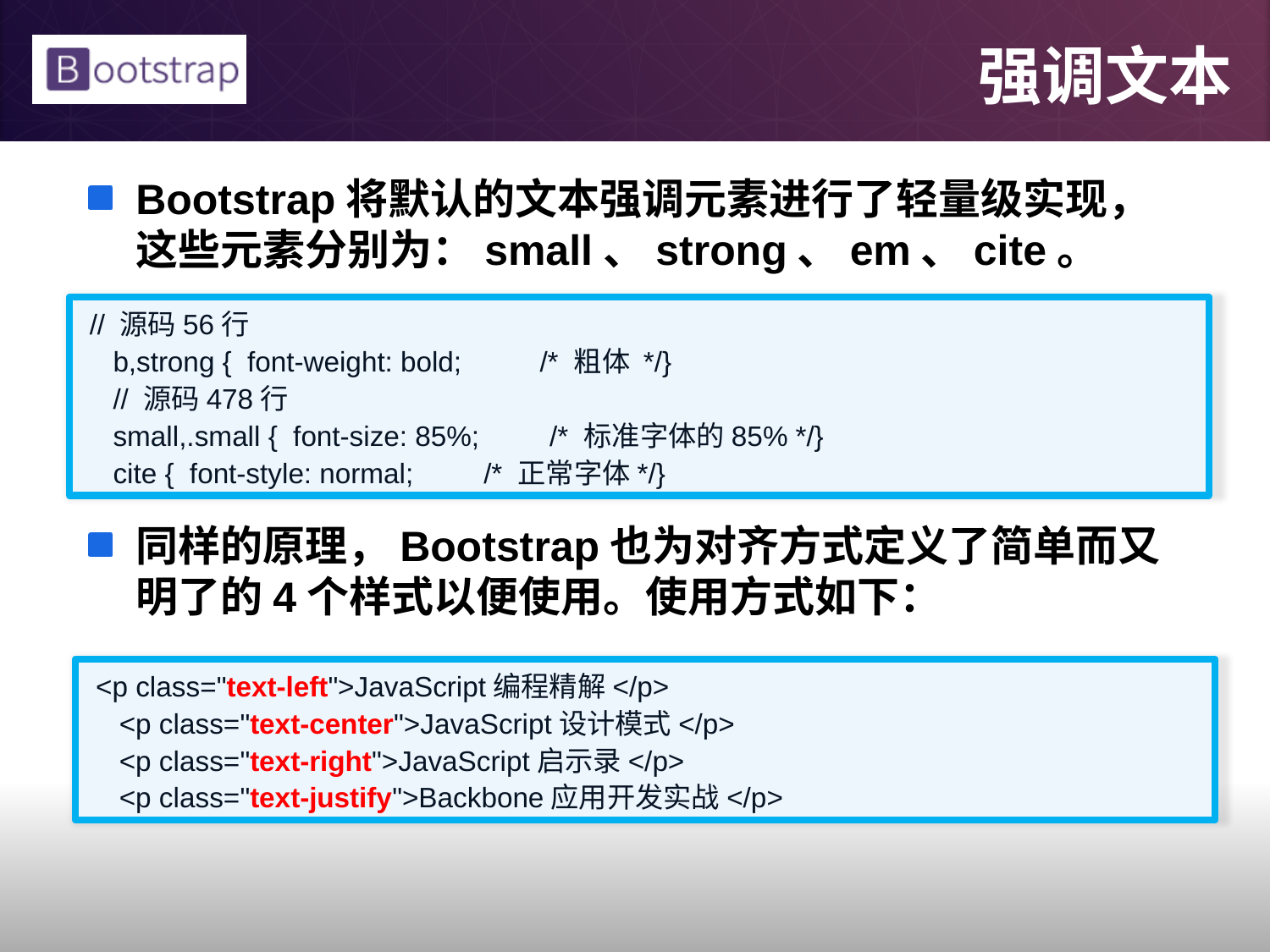

# 强调文本
Bootstrap将默认的文本强调元素进行了轻量级实现，这些元素分别为：small、strong、em、cite。

同样的原理，Bootstrap也为对齐方式定义了简单而又明了的4个样式以便使用。使用方式如下：
 // 源码56行
    b,strong {  font-weight: bold;          /* 粗体 */}
    // 源码478行
    small,.small {  font-size: 85%;         /* 标准字体的85% */}
    cite {  font-style: normal;         /* 正常字体*/}
 <p class="text-left">JavaScript编程精解</p>
    <p class="text-center">JavaScript设计模式</p>
    <p class="text-right">JavaScript启示录</p>
    <p class="text-justify">Backbone应用开发实战</p>